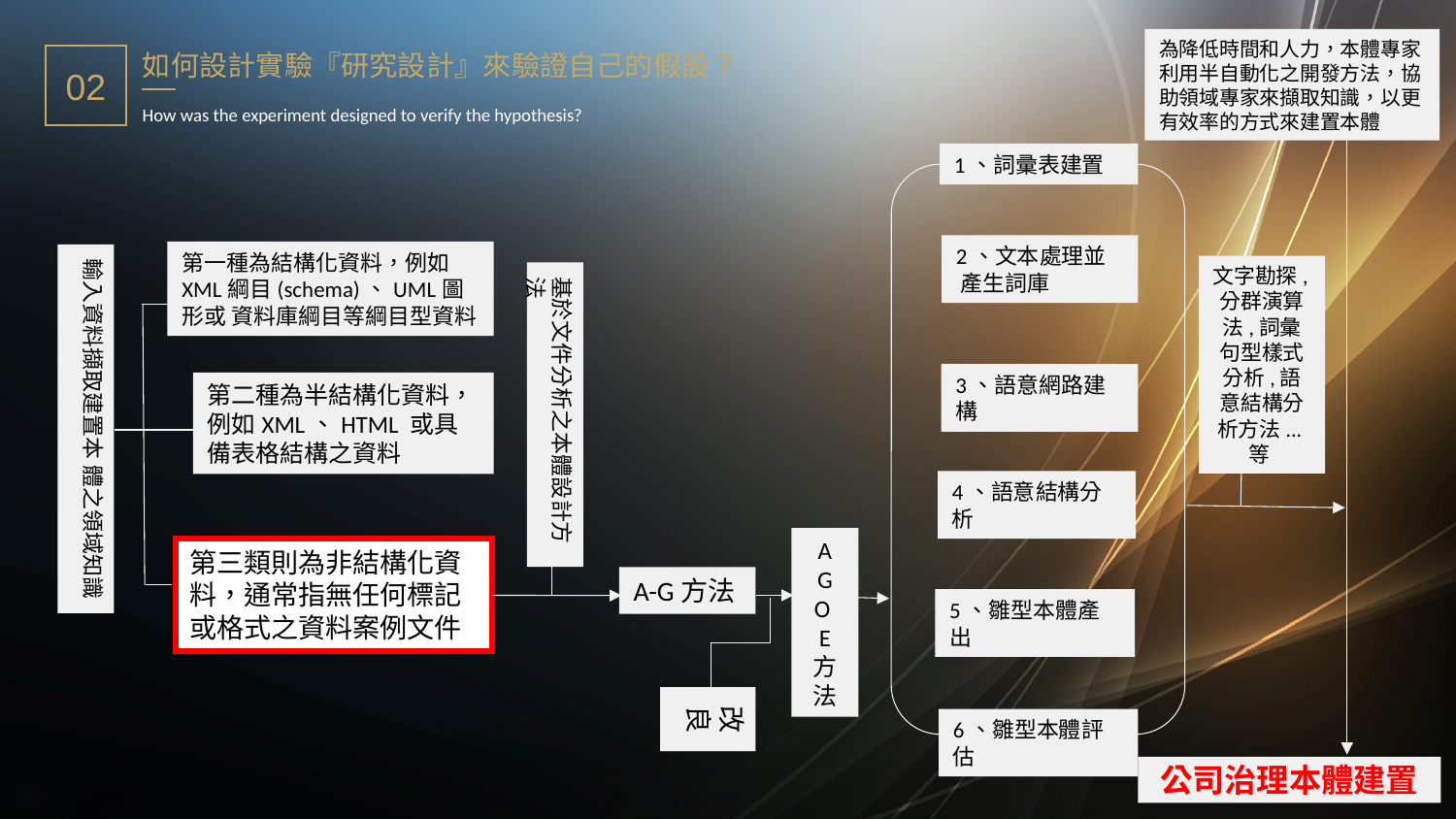

為降低時間和人力，本體專家利用半自動化之開發方法，協助領域專家來擷取知識，以更有效率的方式來建置本體
如何設計實驗『研究設計』來驗證自己的假設？
02
How was the experiment designed to verify the hypothesis?
1、詞彚表建置

2、文本處理並     產生詞庫
第一種為結構化資料，例如XML綱目(schema)、UML圖形或 資料庫綱目等綱目型資料
輸入資料擷取建置本 體之領域知識
文字勘探,分群演算法,詞彙句型樣式分析,語意結構分析方法...等
基於文件分析之本體設計方法
3、語意網路建構
第二種為半結構化資料，例如XML、HTML 或具備表格結構之資料
4、語意結構分析
A
G
O  E
方法
第三類則為非結構化資料，通常指無任何標記 或格式之資料案例文件
A-G方法
5、雛型本體產出
改良
6、雛型本體評估
公司治理本體建置